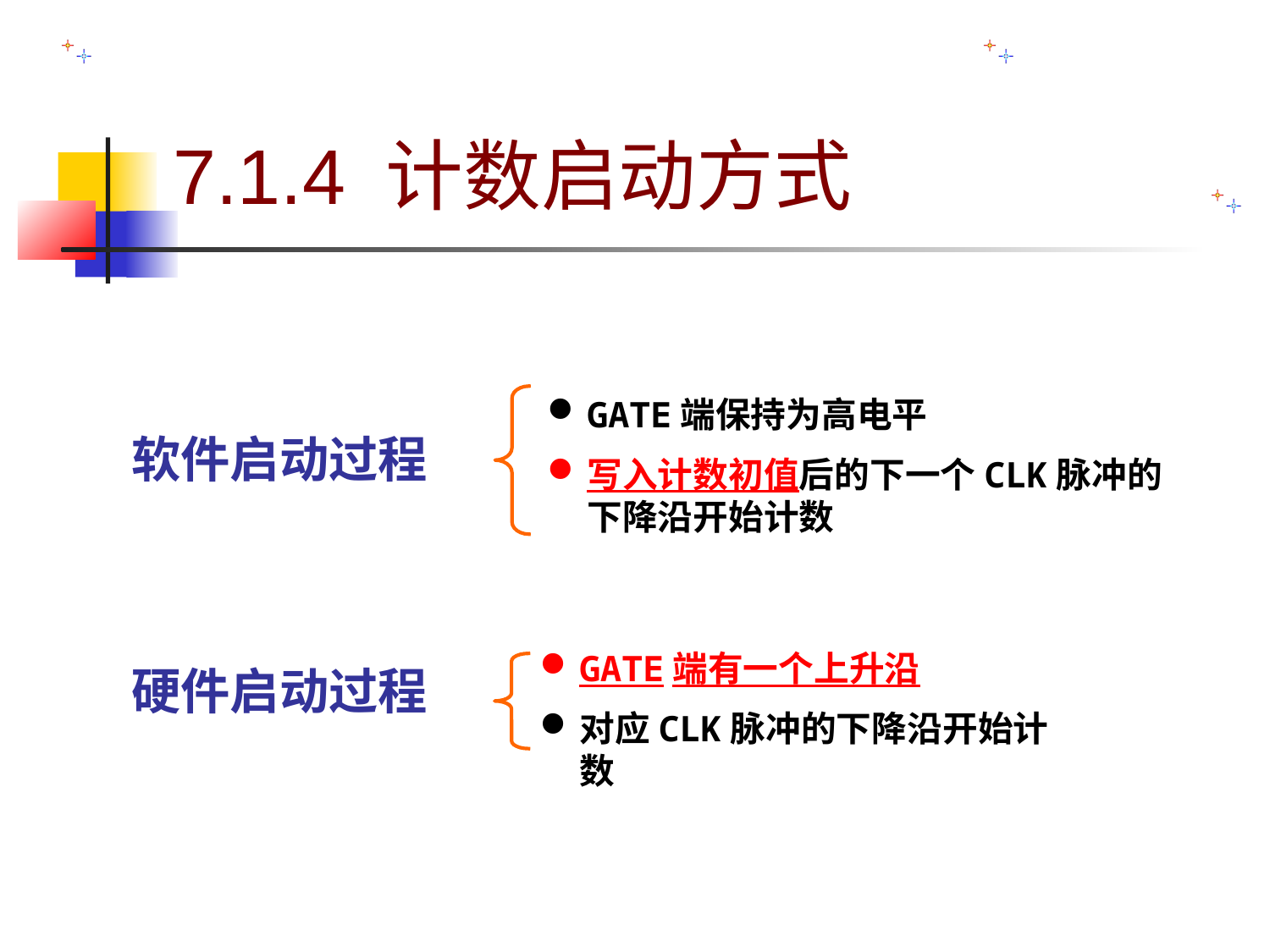

# 7.1.4 计数启动方式

GATE端保持为高电平
写入计数初值后的下一个CLK脉冲的下降沿开始计数
软件启动过程

硬件启动过程
GATE端有一个上升沿
对应CLK脉冲的下降沿开始计数